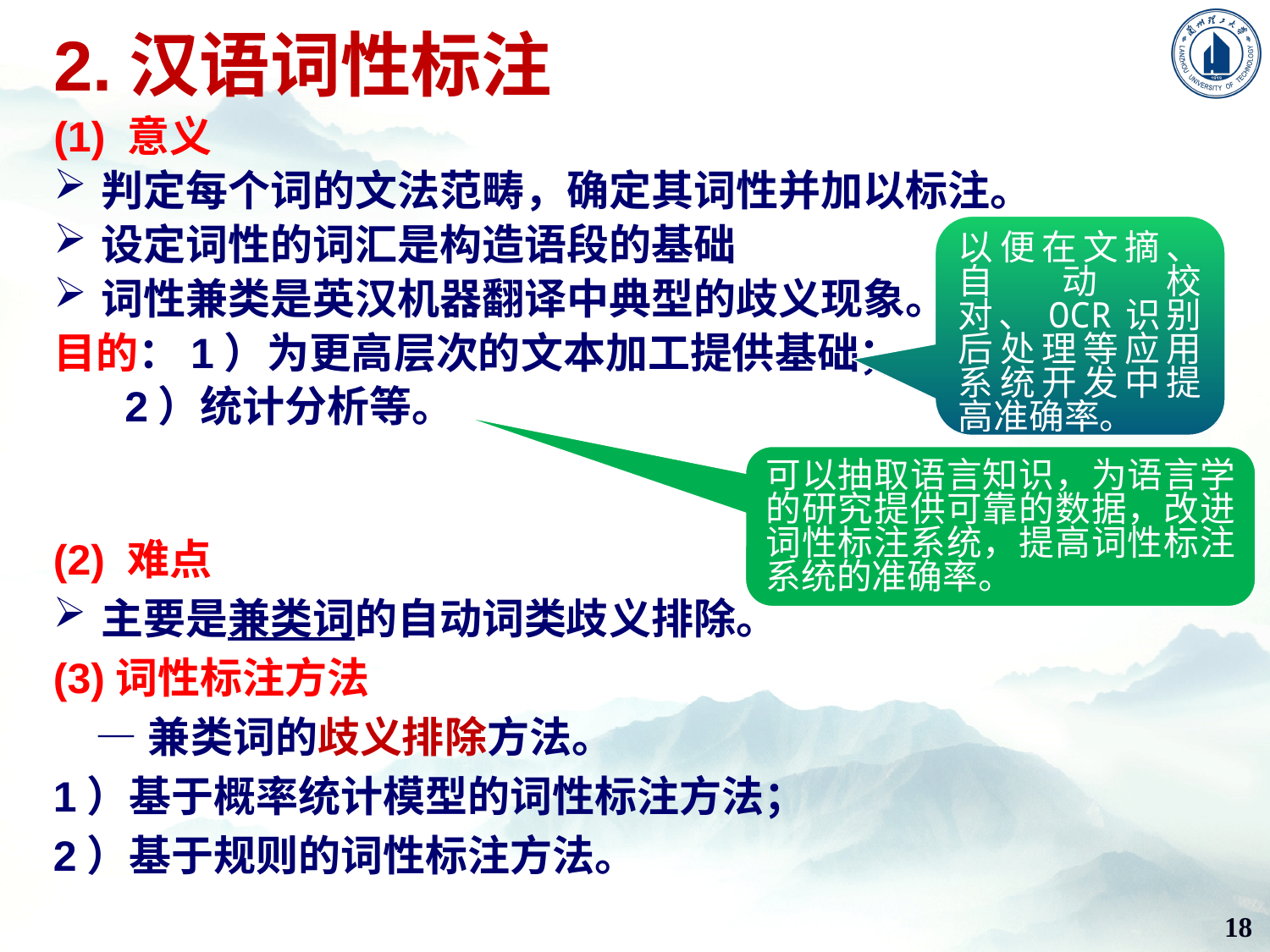

2.汉语词性标注
(1) 意义
判定每个词的文法范畴，确定其词性并加以标注。
设定词性的词汇是构造语段的基础
词性兼类是英汉机器翻译中典型的歧义现象。
目的：1）为更高层次的文本加工提供基础；
      2）统计分析等。
以便在文摘、自动校对、OCR识别后处理等应用系统开发中提高准确率。
可以抽取语言知识，为语言学的研究提供可靠的数据，改进词性标注系统，提高词性标注系统的准确率。
(2) 难点
主要是兼类词的自动词类歧义排除。
(3)词性标注方法
——兼类词的歧义排除方法。
1）基于概率统计模型的词性标注方法；
2）基于规则的词性标注方法。
18